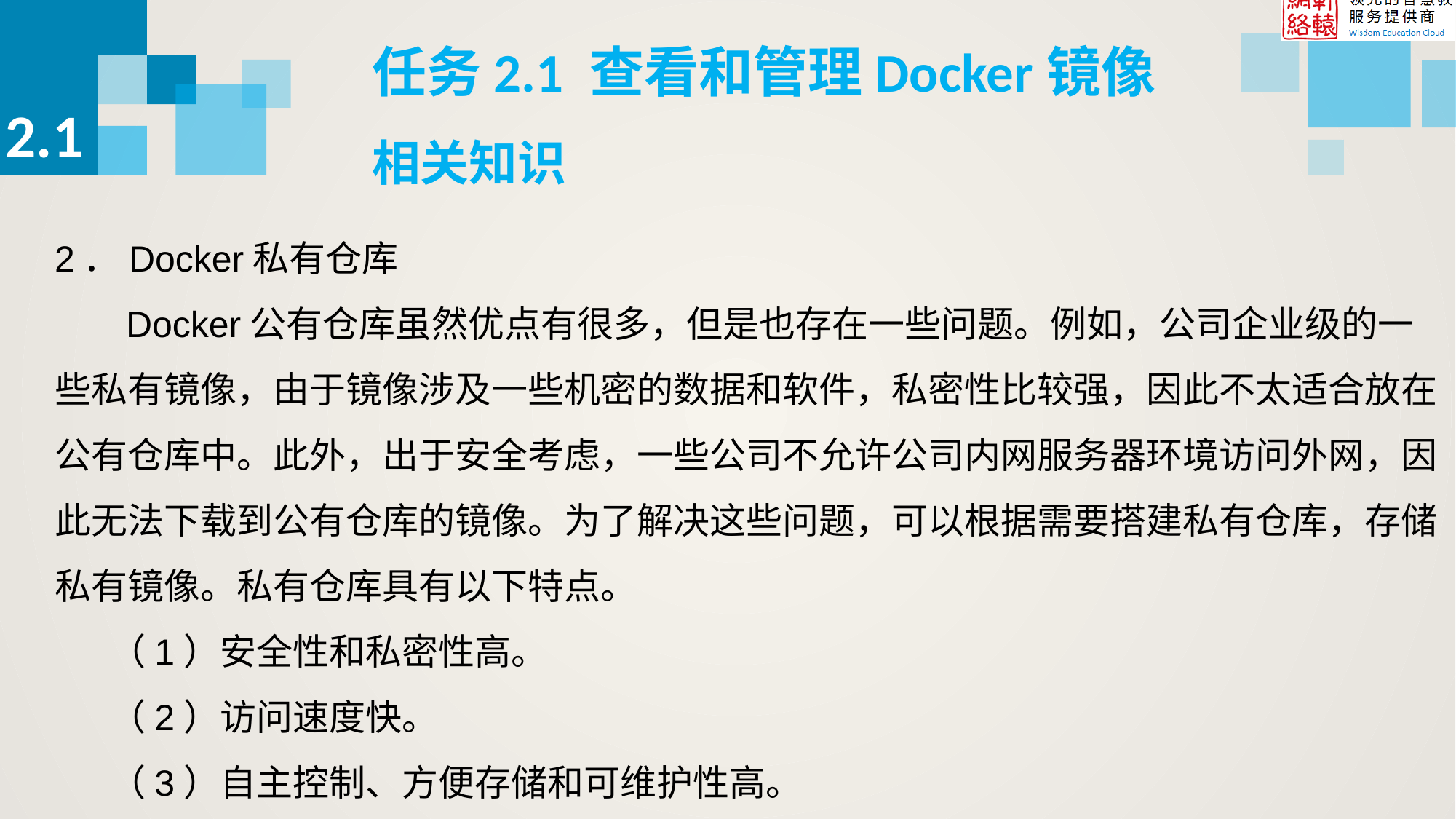

任务2.1 查看和管理Docker镜像
2.1
相关知识
2．Docker私有仓库
       Docker公有仓库虽然优点有很多，但是也存在一些问题。例如，公司企业级的一些私有镜像，由于镜像涉及一些机密的数据和软件，私密性比较强，因此不太适合放在公有仓库中。此外，出于安全考虑，一些公司不允许公司内网服务器环境访问外网，因此无法下载到公有仓库的镜像。为了解决这些问题，可以根据需要搭建私有仓库，存储私有镜像。私有仓库具有以下特点。
（1）安全性和私密性高。
（2）访问速度快。
（3）自主控制、方便存储和可维护性高。